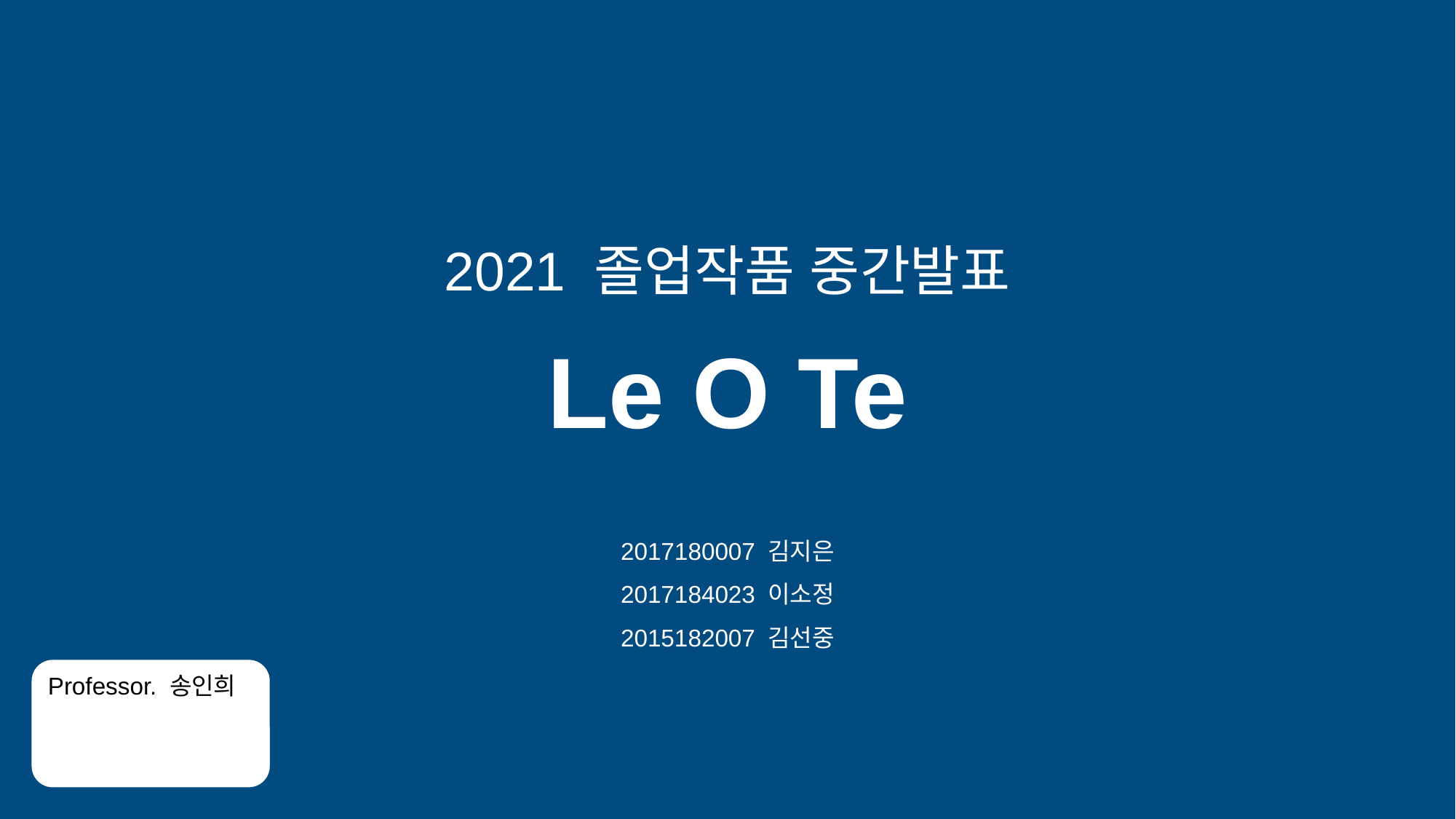

2021 졸업작품 중간발표
Le O Te
2017180007 김지은
2017184023 이소정
2015182007 김선중
Professor. 송인희